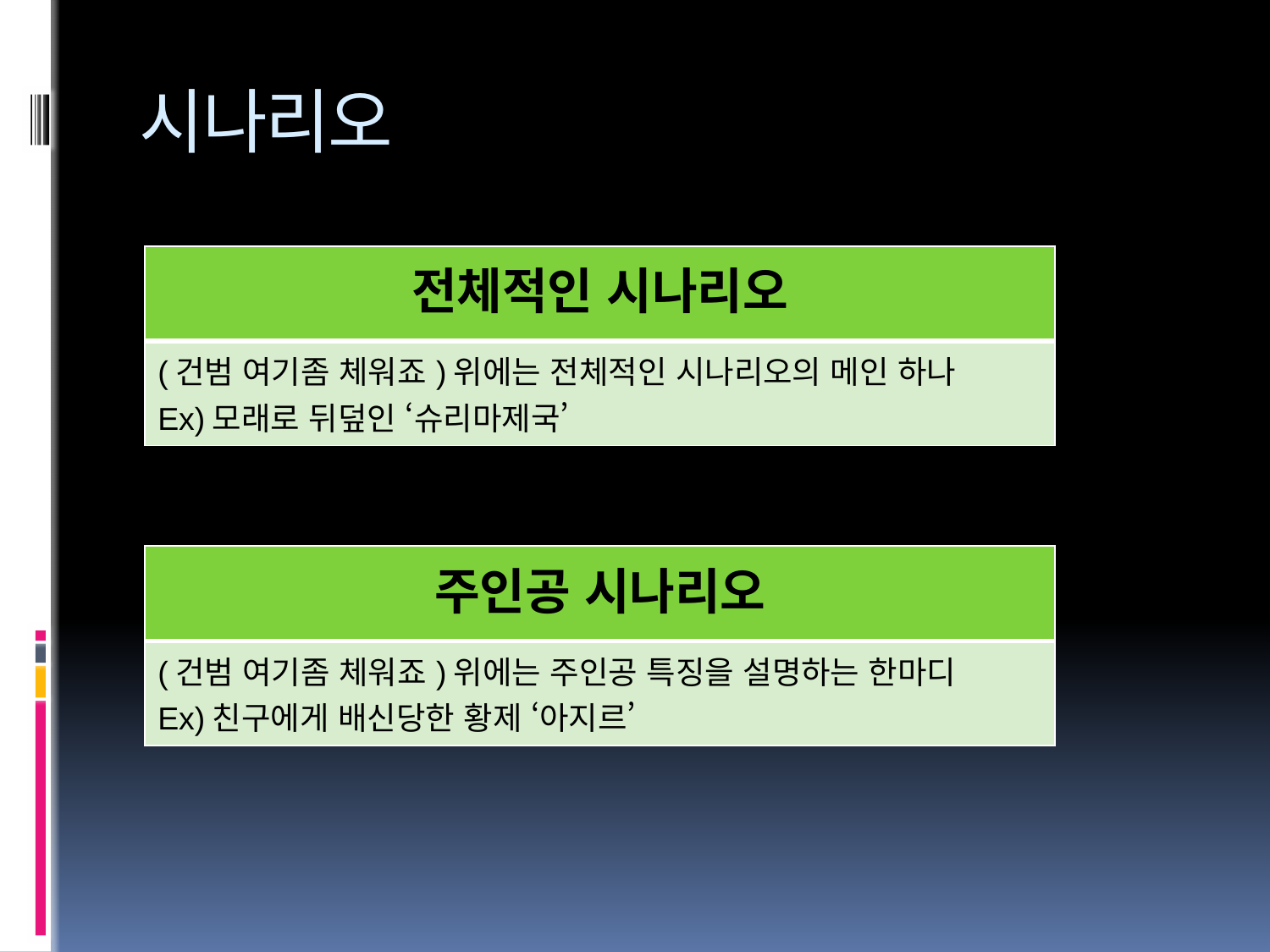

# 시나리오
| 전체적인 시나리오 |
| --- |
| (건범 여기좀 체워죠)위에는 전체적인 시나리오의 메인 하나 Ex)모래로 뒤덮인 ‘슈리마제국’ |
| 주인공 시나리오 |
| --- |
| (건범 여기좀 체워죠)위에는 주인공 특징을 설명하는 한마디 Ex)친구에게 배신당한 황제 ‘아지르’ |